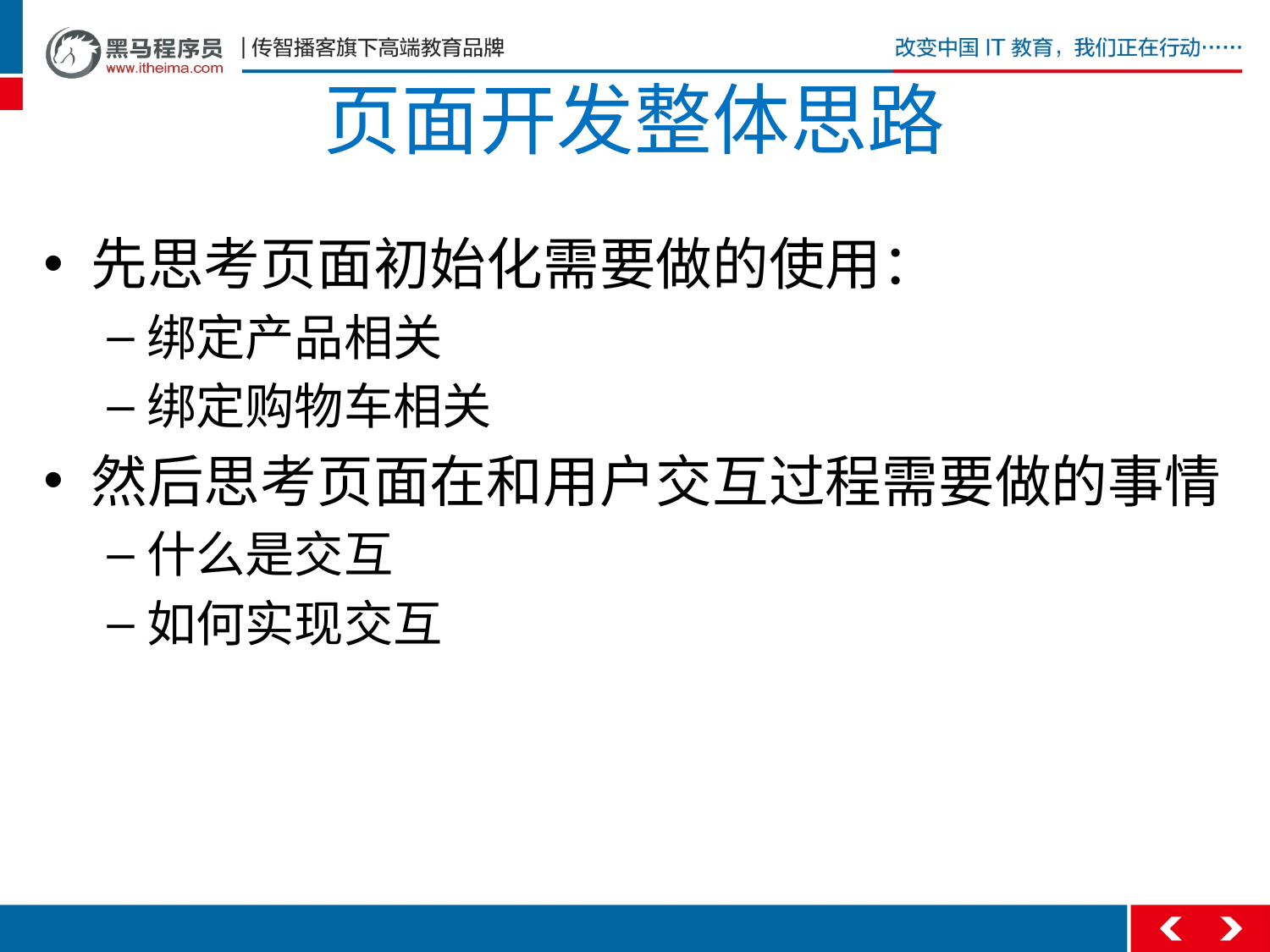

# 页面开发整体思路
先思考页面初始化需要做的使用：
绑定产品相关
绑定购物车相关
然后思考页面在和用户交互过程需要做的事情
什么是交互
如何实现交互